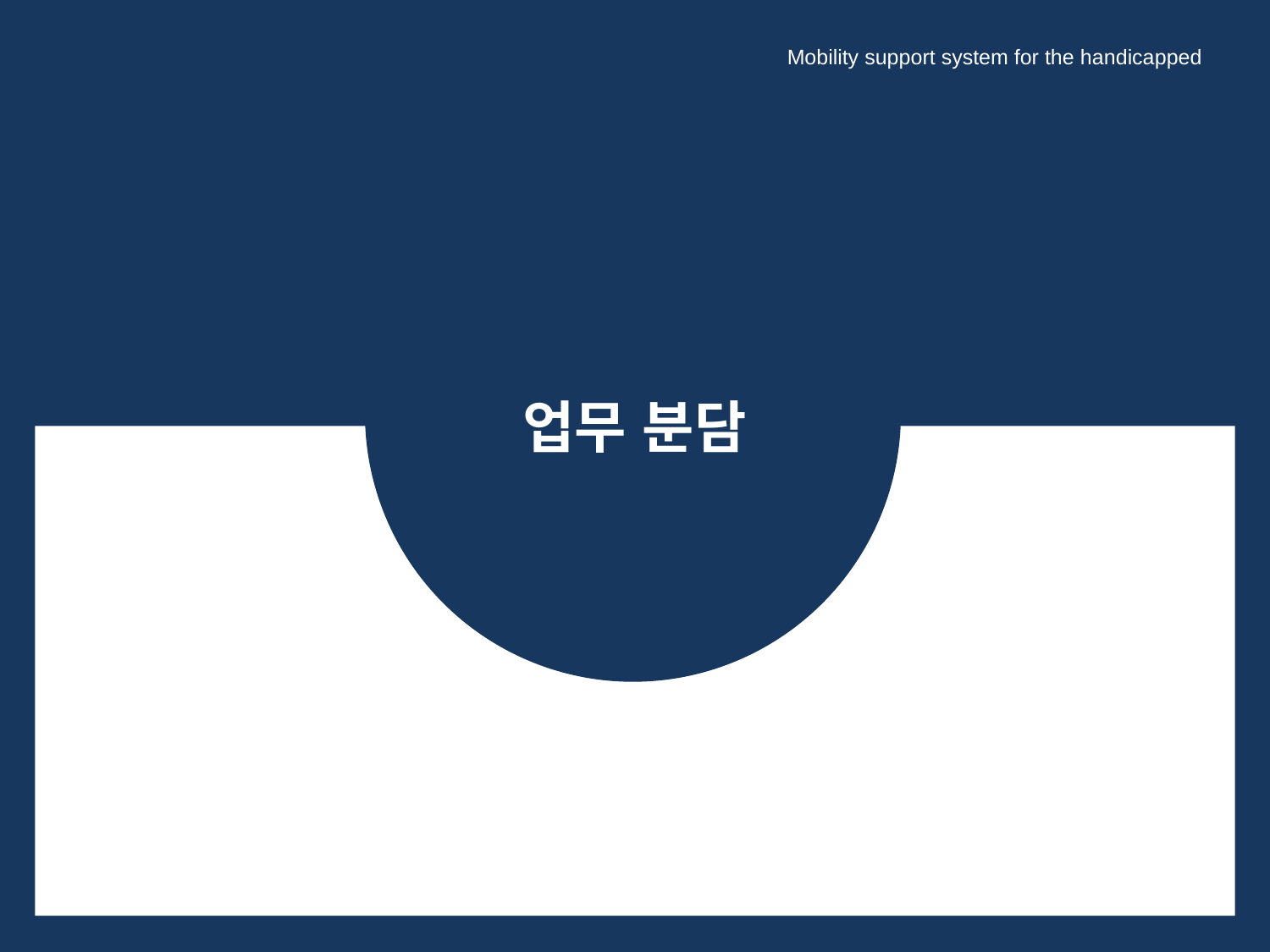

Mobility support system for the handicapped

업무 분담